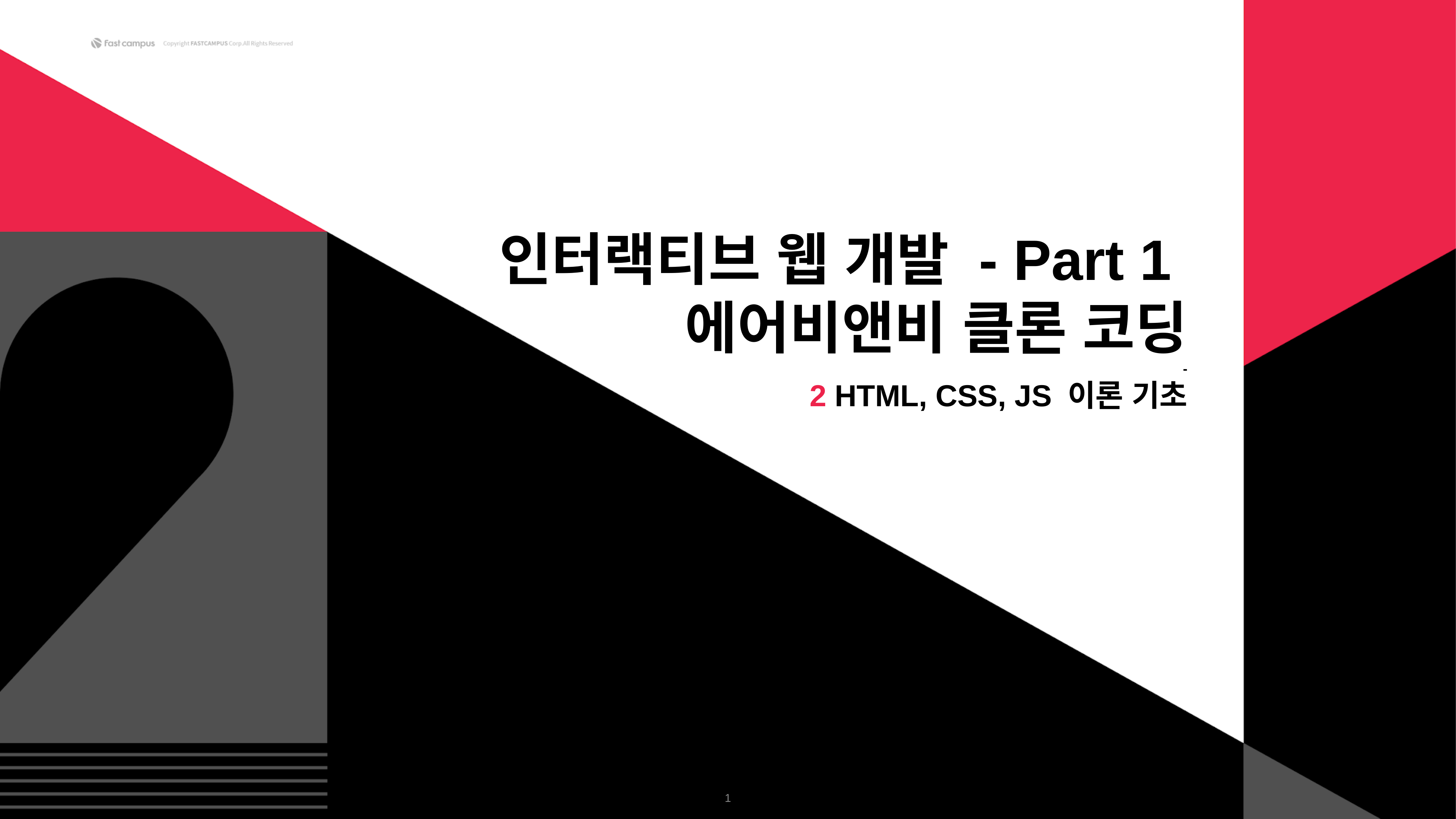

인터랙티브 웹 개발 - Part 1
에어비앤비 클론 코딩
 -
2 HTML, CSS, JS 이론 기초
1